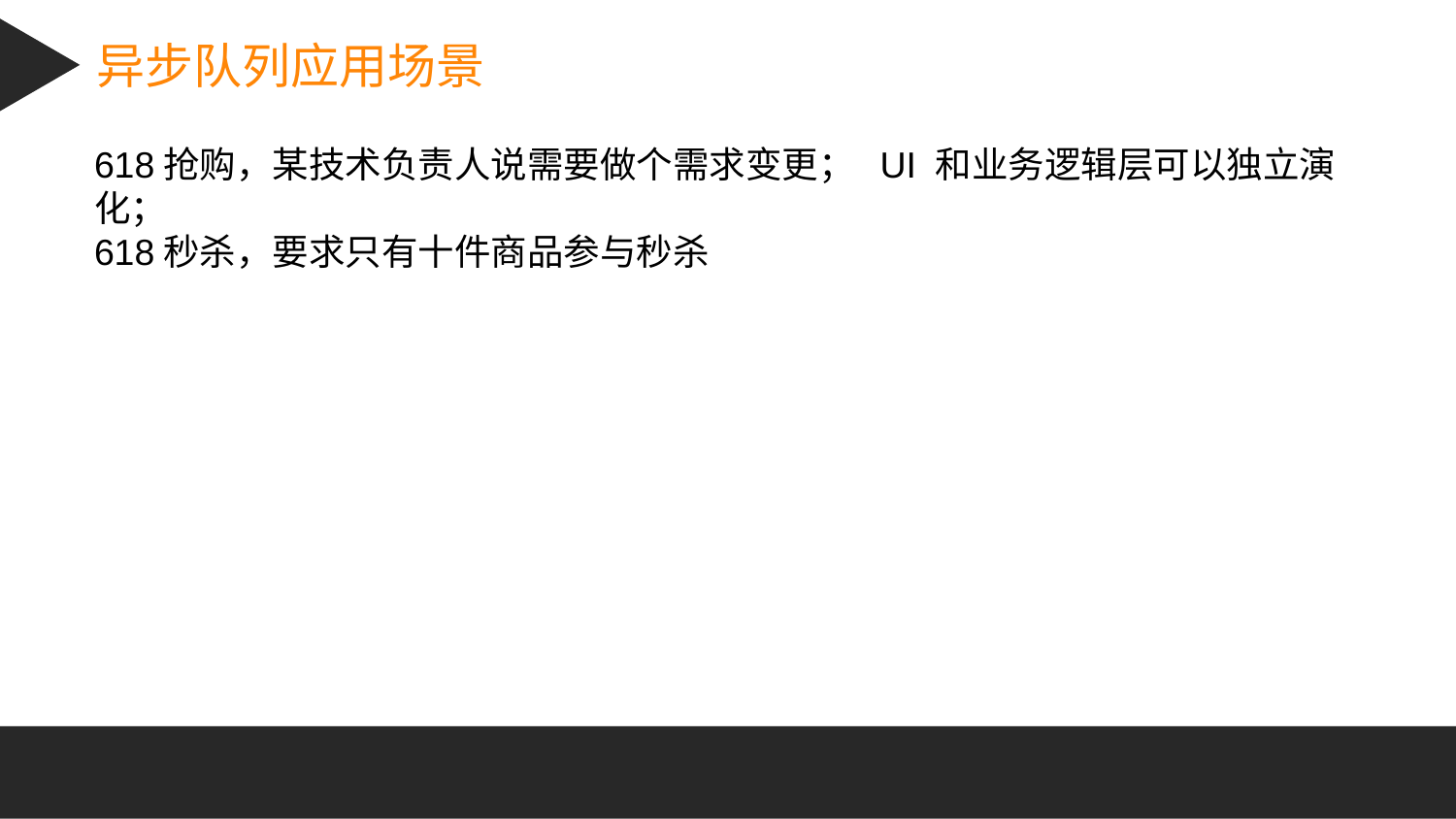

异步队列应用场景
618抢购，某技术负责人说需要做个需求变更；  UI 和业务逻辑层可以独立演化；
618秒杀，要求只有十件商品参与秒杀